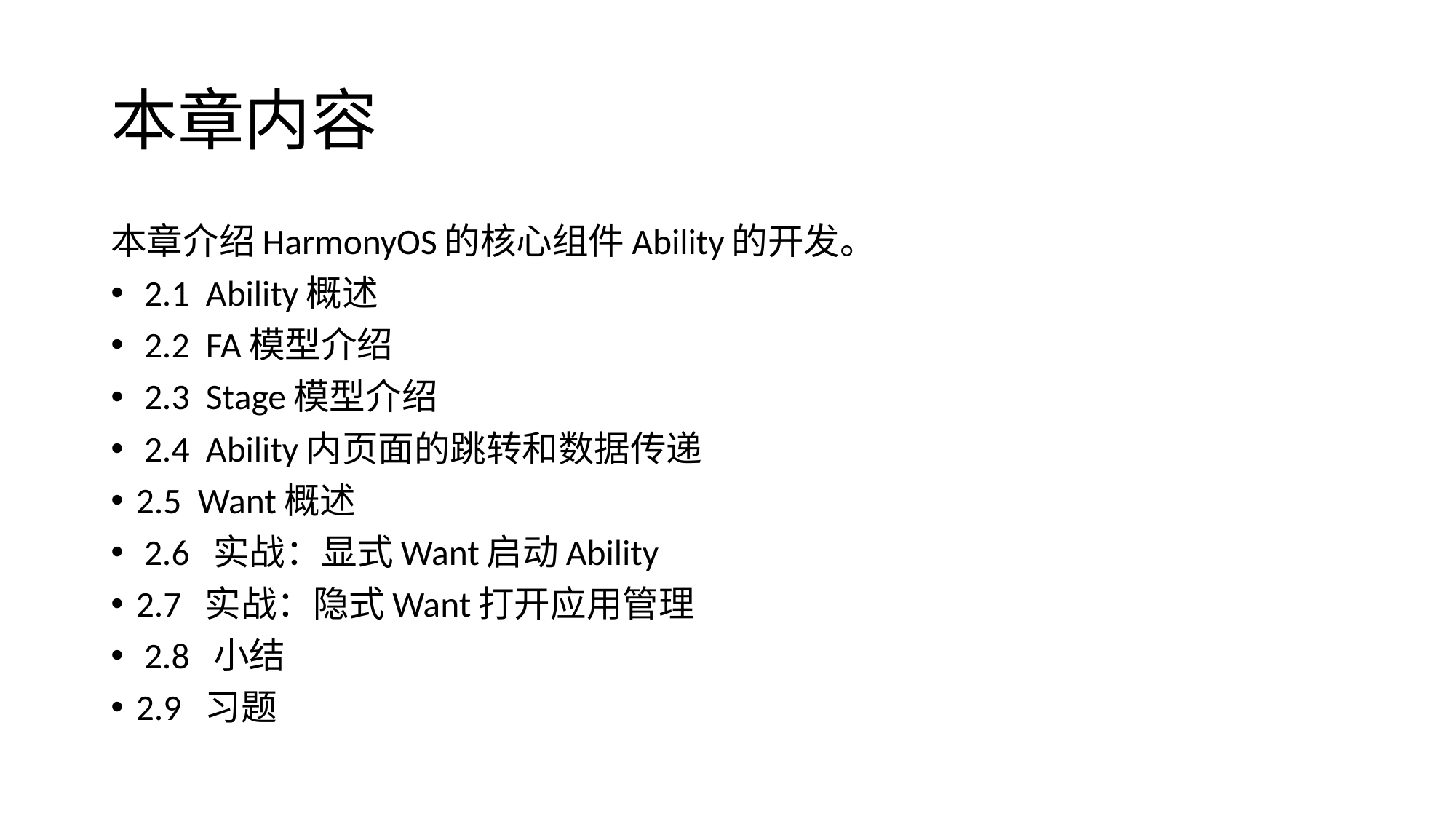

# 本章内容
本章介绍HarmonyOS的核心组件Ability的开发。
 2.1  Ability概述
 2.2  FA模型介绍
 2.3  Stage模型介绍
 2.4  Ability内页面的跳转和数据传递
2.5  Want概述
 2.6  实战：显式Want启动Ability
2.7  实战：隐式Want打开应用管理
 2.8  小结
2.9  习题